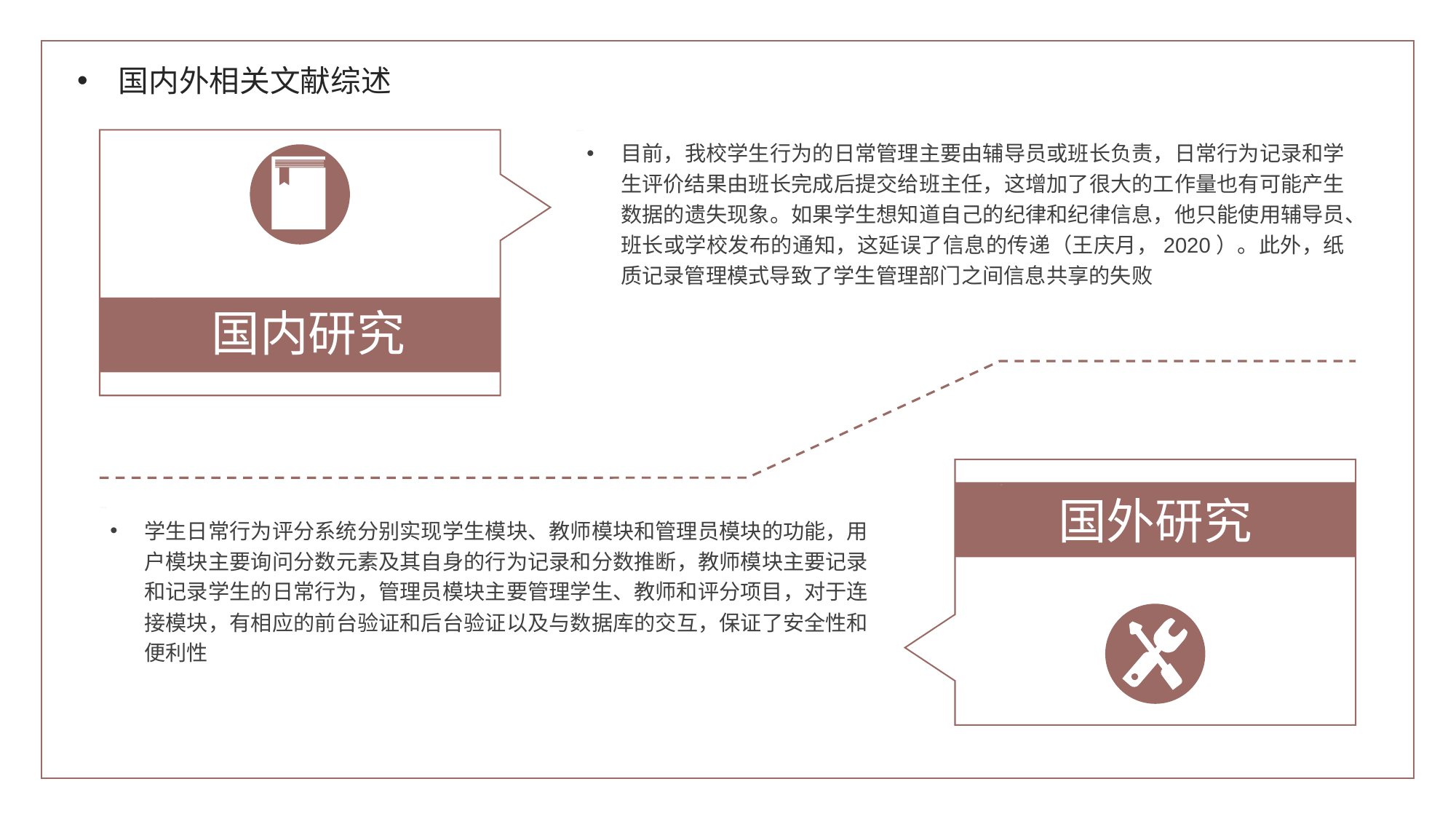

国内外相关文献综述

目前，我校学生行为的日常管理主要由辅导员或班长负责，日常行为记录和学生评价结果由班长完成后提交给班主任，这增加了很大的工作量也有可能产生数据的遗失现象。如果学生想知道自己的纪律和纪律信息，他只能使用辅导员、班长或学校发布的通知，这延误了信息的传递（王庆月，2020）。此外，纸质记录管理模式导致了学生管理部门之间信息共享的失败

国内研究

国外研究
学生日常行为评分系统分别实现学生模块、教师模块和管理员模块的功能，用户模块主要询问分数元素及其自身的行为记录和分数推断，教师模块主要记录和记录学生的日常行为，管理员模块主要管理学生、教师和评分项目，对于连接模块，有相应的前台验证和后台验证以及与数据库的交互，保证了安全性和便利性